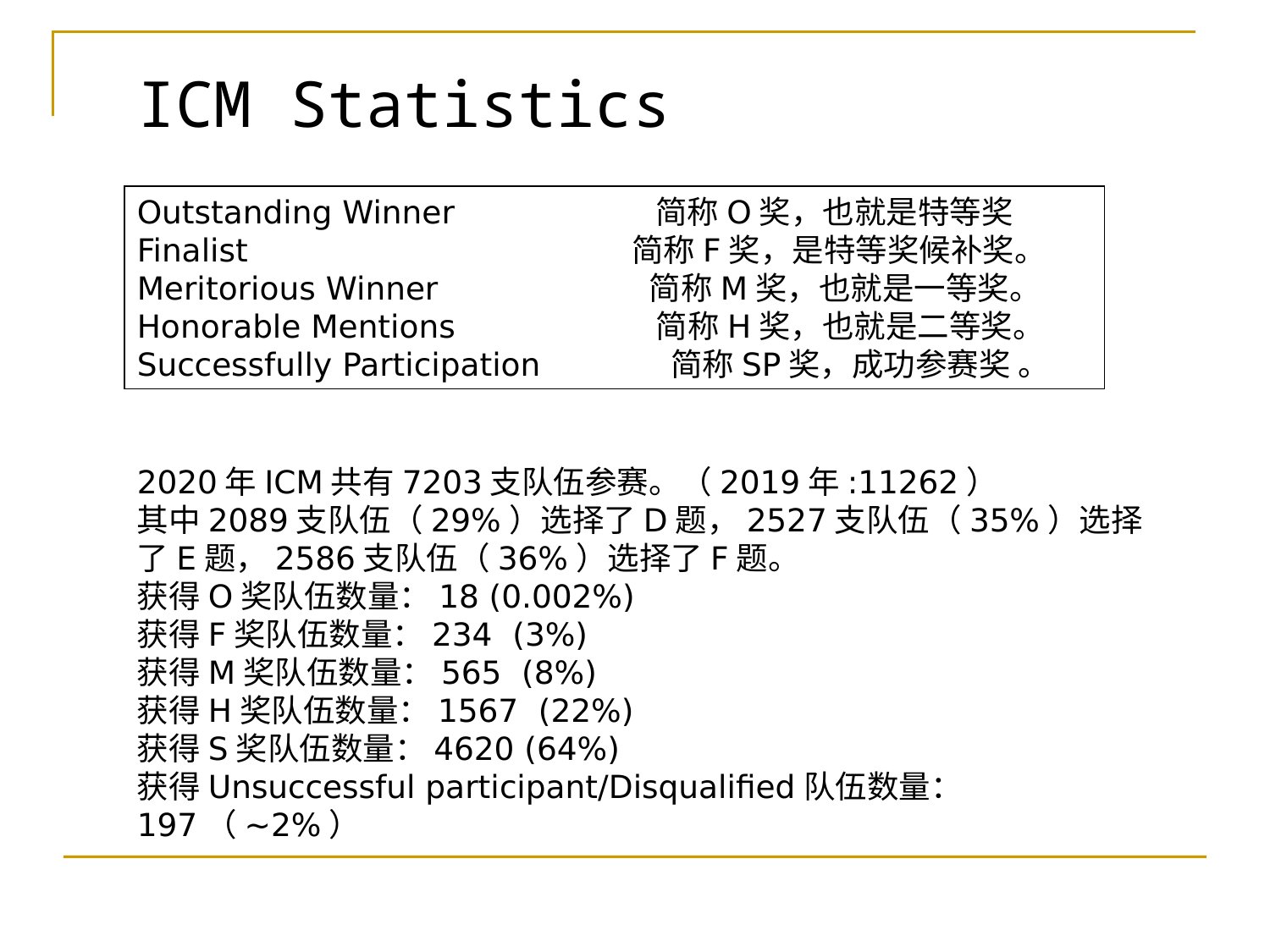

ICM Statistics
Outstanding Winner                   简称O奖，也就是特等奖
Finalist                                     简称F奖，是特等奖候补奖。
Meritorious Winner                    简称M奖，也就是一等奖。
Honorable Mentions                   简称H奖，也就是二等奖。
Successfully Participation            简称SP奖，成功参赛奖 。
2020年ICM共有7203支队伍参赛。（2019年:11262）
其中2089支队伍（29%）选择了D题，2527支队伍（35%）选择了E题，2586支队伍（36%）选择了F题。
获得O奖队伍数量：18 (0.002%)
获得F奖队伍数量：234  (3%)
获得M奖队伍数量：565  (8%)
获得H奖队伍数量：1567  (22%)
获得S奖队伍数量：4620 (64%)
获得Unsuccessful participant/Disqualified队伍数量：197（~2%）